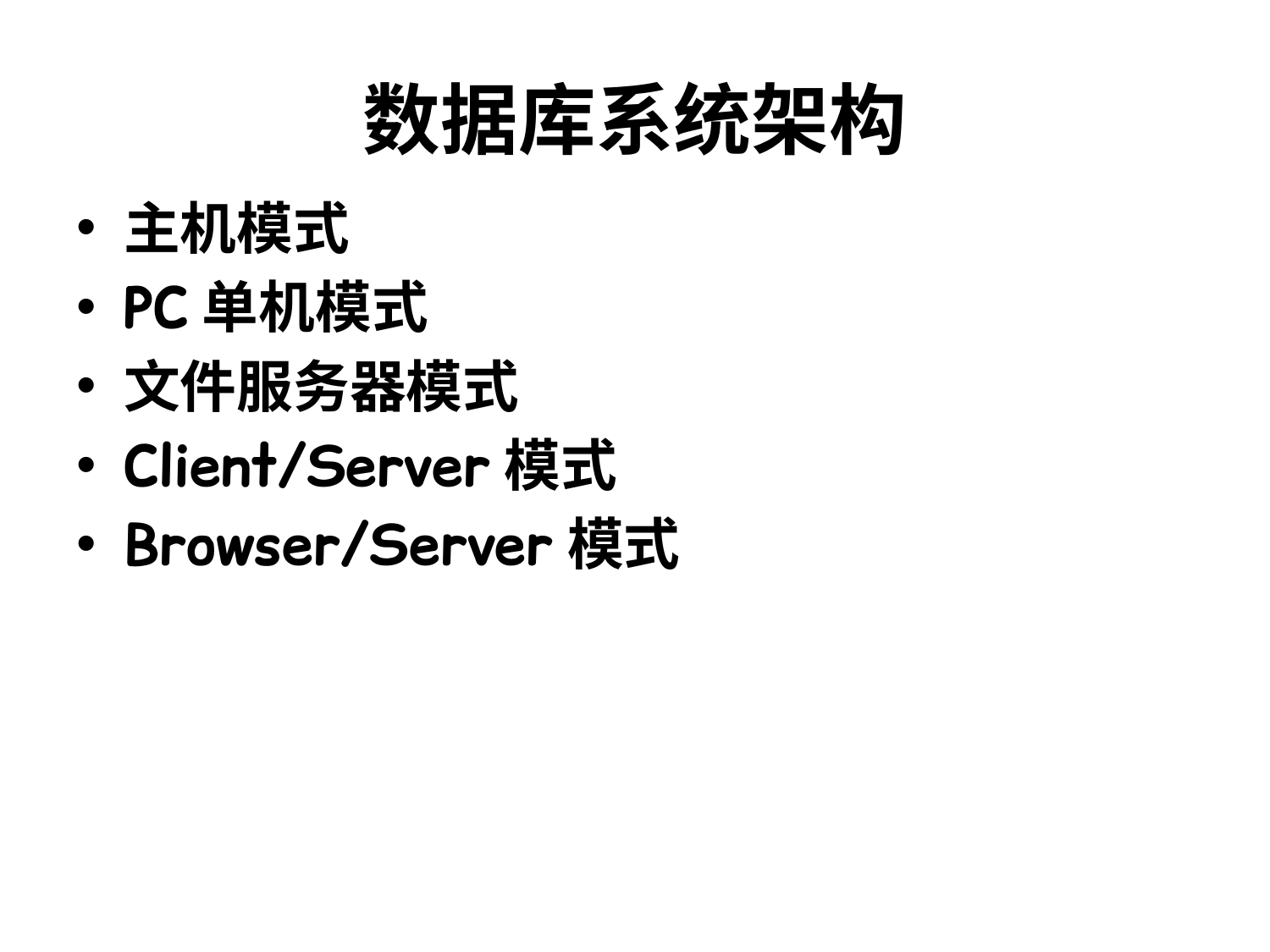

# 数据库系统架构
主机模式
PC单机模式
文件服务器模式
Client/Server模式
Browser/Server模式